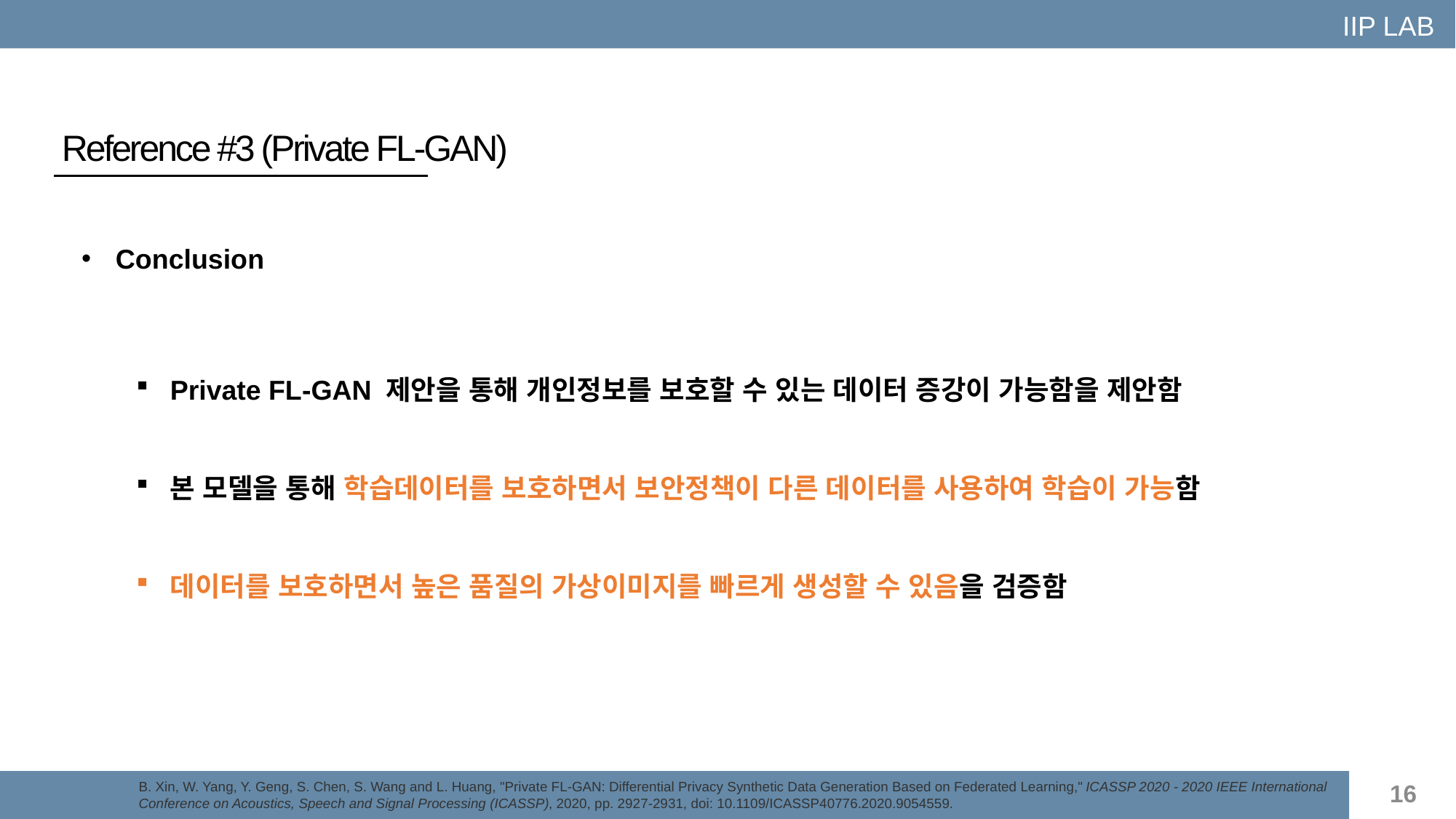

IIP LAB
Reference #3 (Private FL-GAN)
Conclusion
Private FL-GAN 제안을 통해 개인정보를 보호할 수 있는 데이터 증강이 가능함을 제안함

본 모델을 통해 학습데이터를 보호하면서 보안정책이 다른 데이터를 사용하여 학습이 가능함

데이터를 보호하면서 높은 품질의 가상이미지를 빠르게 생성할 수 있음을 검증함

16
B. Xin, W. Yang, Y. Geng, S. Chen, S. Wang and L. Huang, "Private FL-GAN: Differential Privacy Synthetic Data Generation Based on Federated Learning," ICASSP 2020 - 2020 IEEE International Conference on Acoustics, Speech and Signal Processing (ICASSP), 2020, pp. 2927-2931, doi: 10.1109/ICASSP40776.2020.9054559.